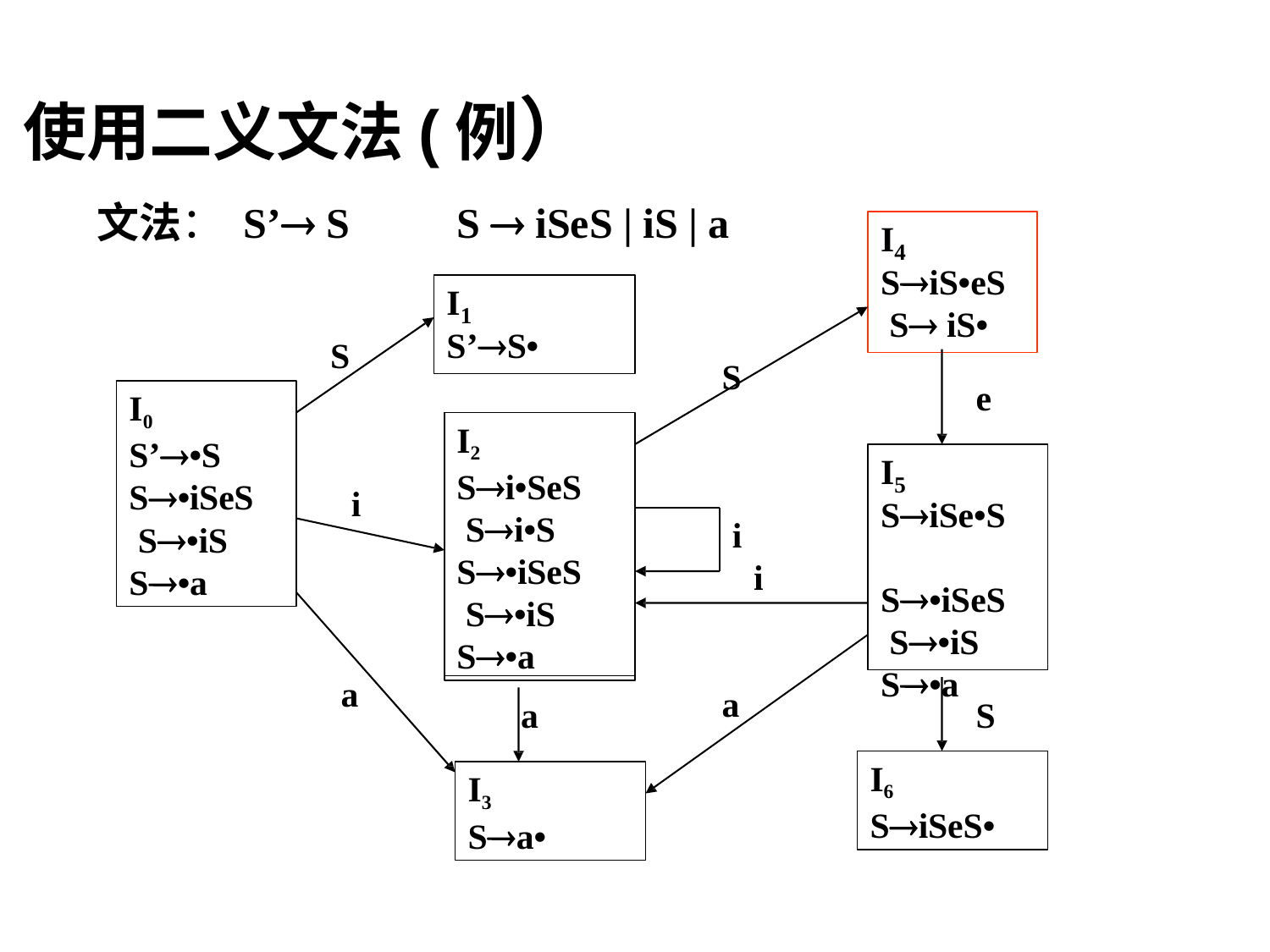

# 使用二义文法(例）
文法： S’→ S	S → iSeS | iS | a

I
4
S→iS•eS  S→ iS•

I
1

S’→S•
S

S
e

I0
S’→•S  S→•iSeS  S→•iS  S→•a
I2
S→i•SeS  S→i•S  S→•iSeS  S→•iS  S→•a

I
5
i
S→iSe•S  S→•iSeS  S→•iS  S→•a

i

i

a

a

a
S

I6
S→iSeS•

I3
S→a•